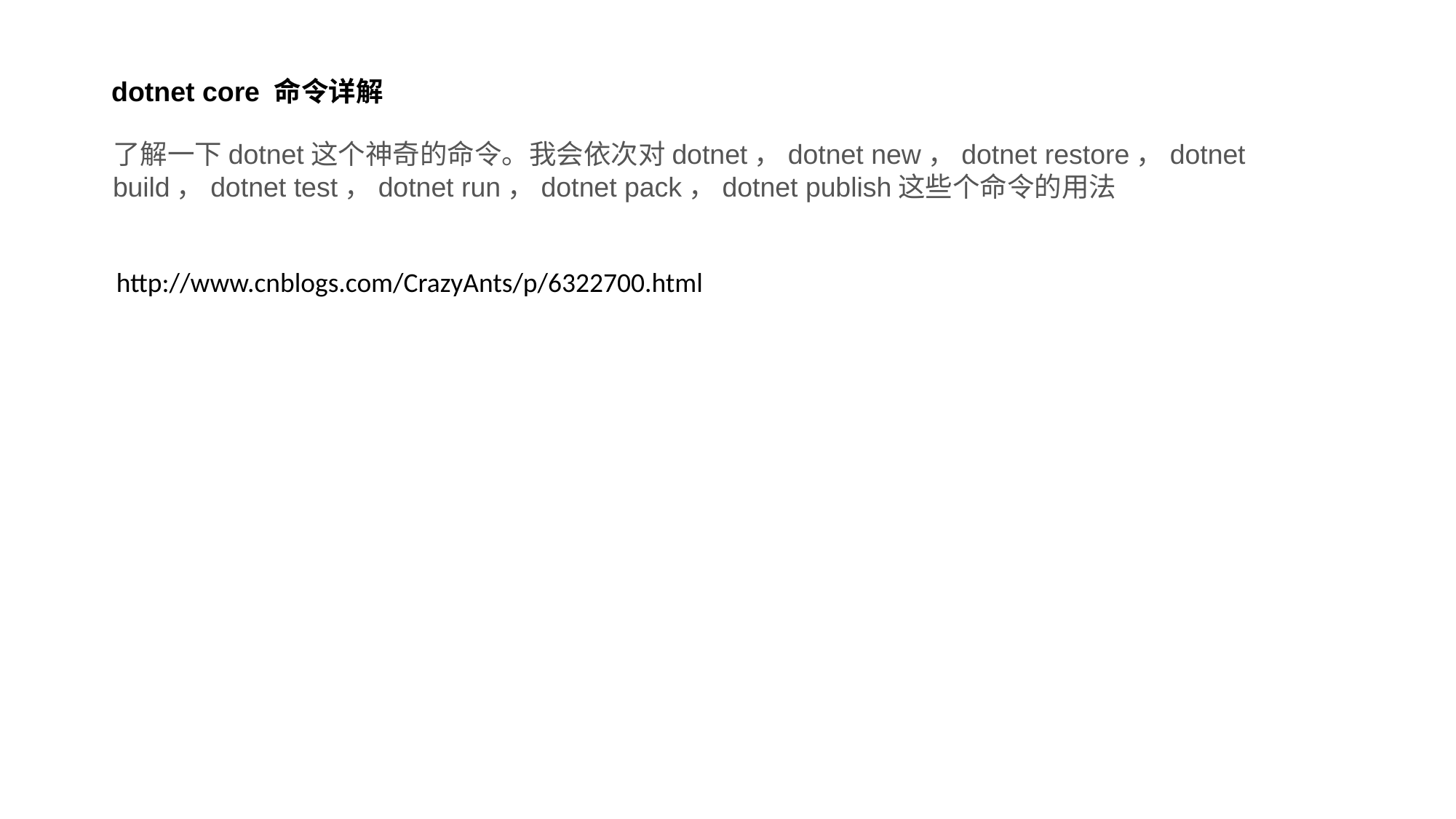

dotnet core 命令详解
了解一下dotnet这个神奇的命令。我会依次对dotnet，dotnet new，dotnet restore，dotnet build，dotnet test，dotnet run，dotnet pack，dotnet publish这些个命令的用法

http://www.cnblogs.com/CrazyAnts/p/6322700.html